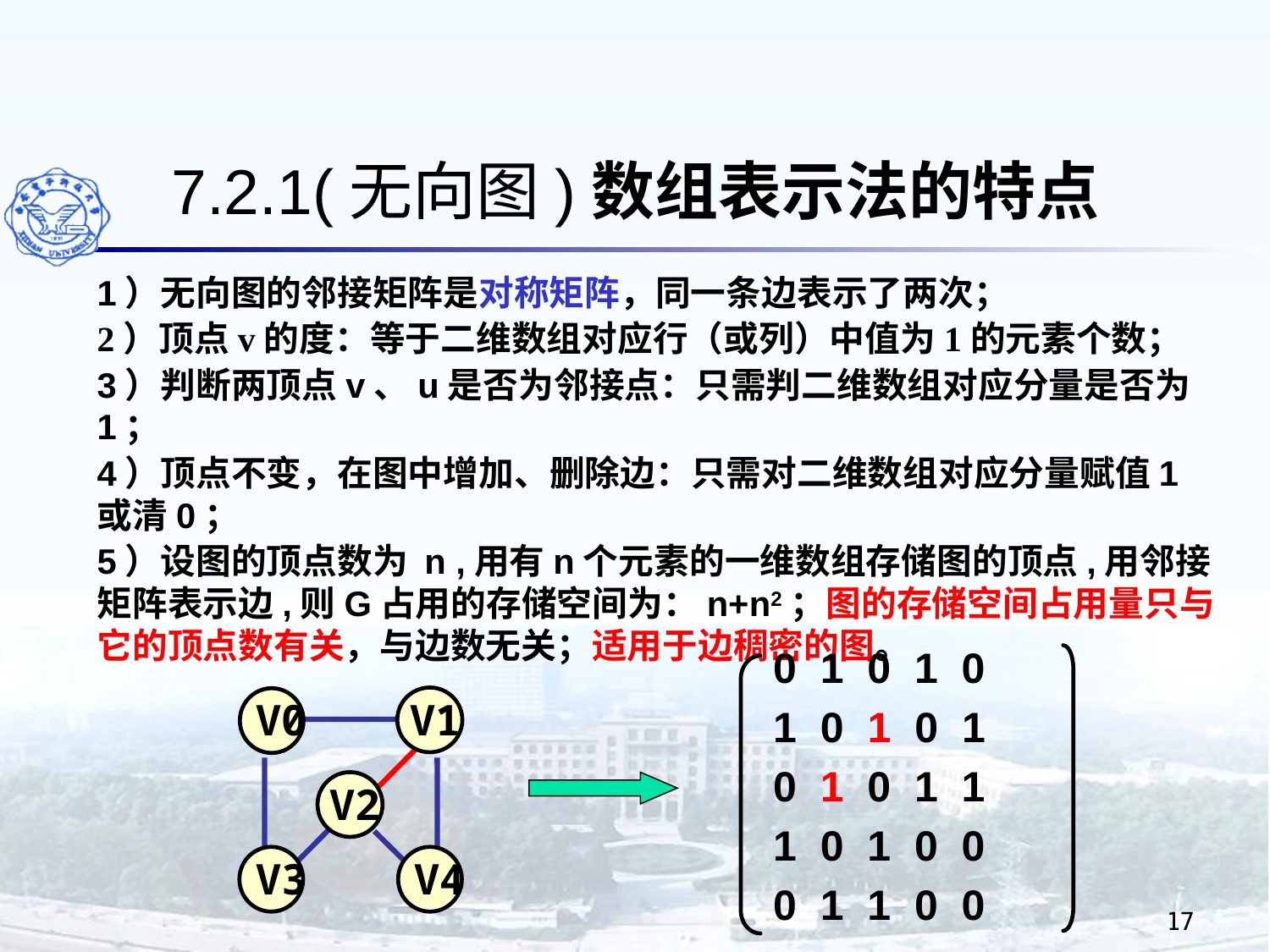

7.2.1(无向图)数组表示法的特点
1）无向图的邻接矩阵是对称矩阵，同一条边表示了两次；
2）顶点v的度：等于二维数组对应行（或列）中值为1的元素个数；
3）判断两顶点v、u是否为邻接点：只需判二维数组对应分量是否为1；
4）顶点不变，在图中增加、删除边：只需对二维数组对应分量赋值1或清0；
5）设图的顶点数为 n ,用有n个元素的一维数组存储图的顶点,用邻接矩阵表示边,则G占用的存储空间为：n+n2；图的存储空间占用量只与它的顶点数有关，与边数无关；适用于边稠密的图。
0  1  0  1  0
1  0  1  0  1
0  1  0  1  1
1  0  1  0  0
0  1  1  0  0

 V0

 V1

 V2

 V3

 V4

17